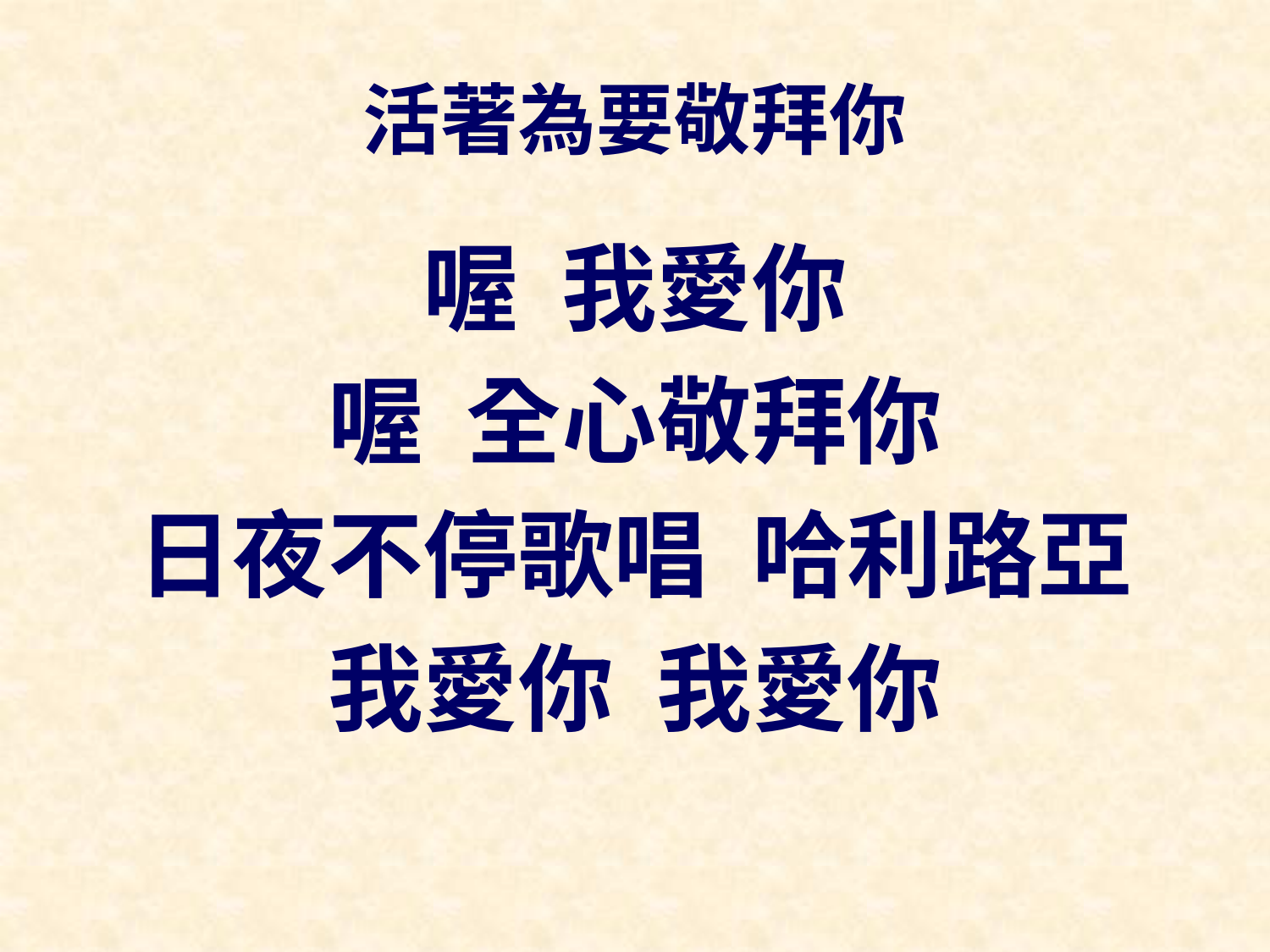

# 活著為要敬拜你
喔  我愛你
喔  全心敬拜你
日夜不停歌唱  哈利路亞
我愛你  我愛你